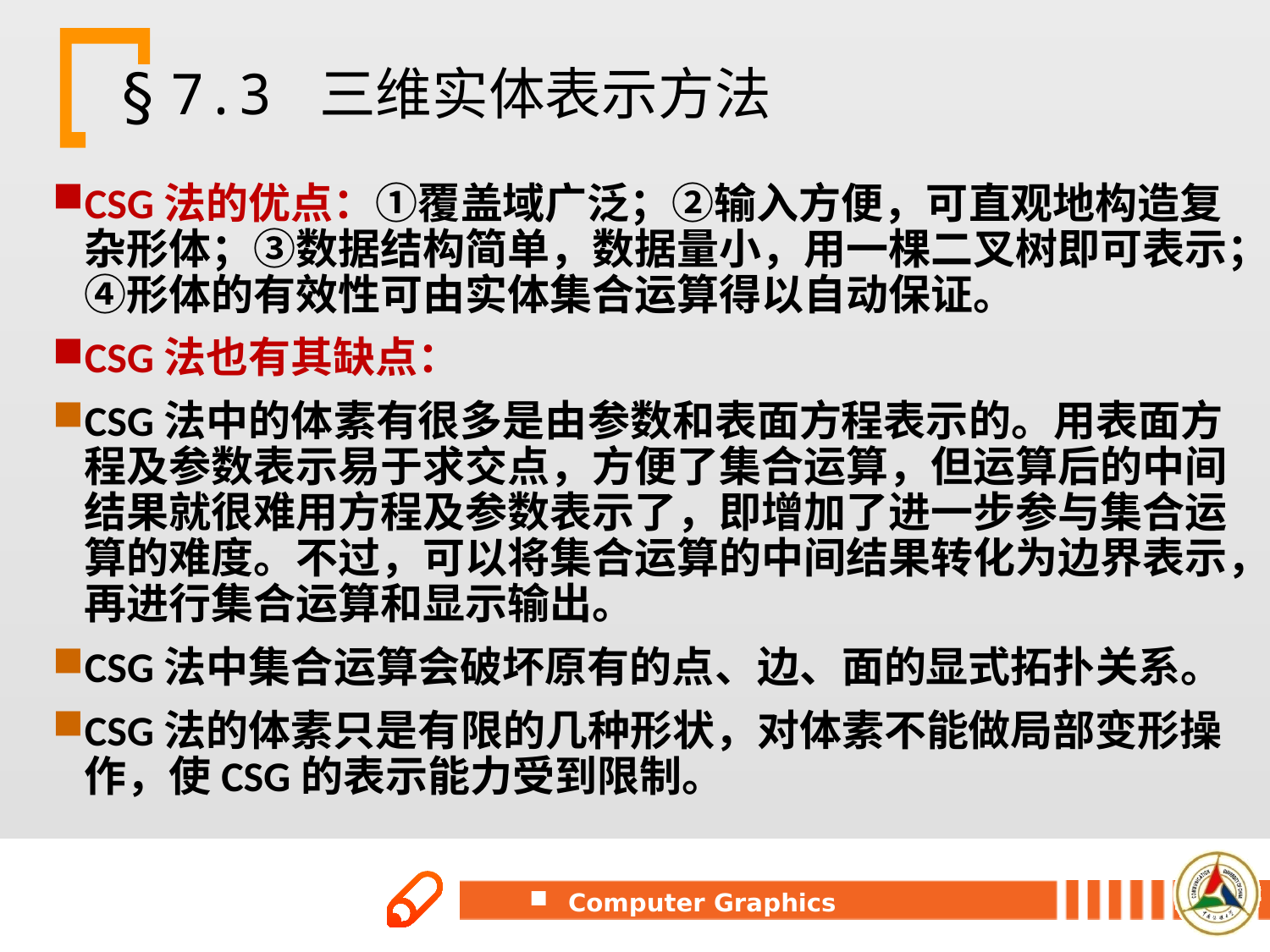

# § 7.3 三维实体表示方法
CSG法的优点：①覆盖域广泛；②输入方便，可直观地构造复杂形体；③数据结构简单，数据量小，用一棵二叉树即可表示；④形体的有效性可由实体集合运算得以自动保证。
CSG法也有其缺点：
CSG法中的体素有很多是由参数和表面方程表示的。用表面方程及参数表示易于求交点，方便了集合运算，但运算后的中间结果就很难用方程及参数表示了，即增加了进一步参与集合运算的难度。不过，可以将集合运算的中间结果转化为边界表示，再进行集合运算和显示输出。
CSG法中集合运算会破坏原有的点、边、面的显式拓扑关系。
CSG法的体素只是有限的几种形状，对体素不能做局部变形操作，使CSG的表示能力受到限制。